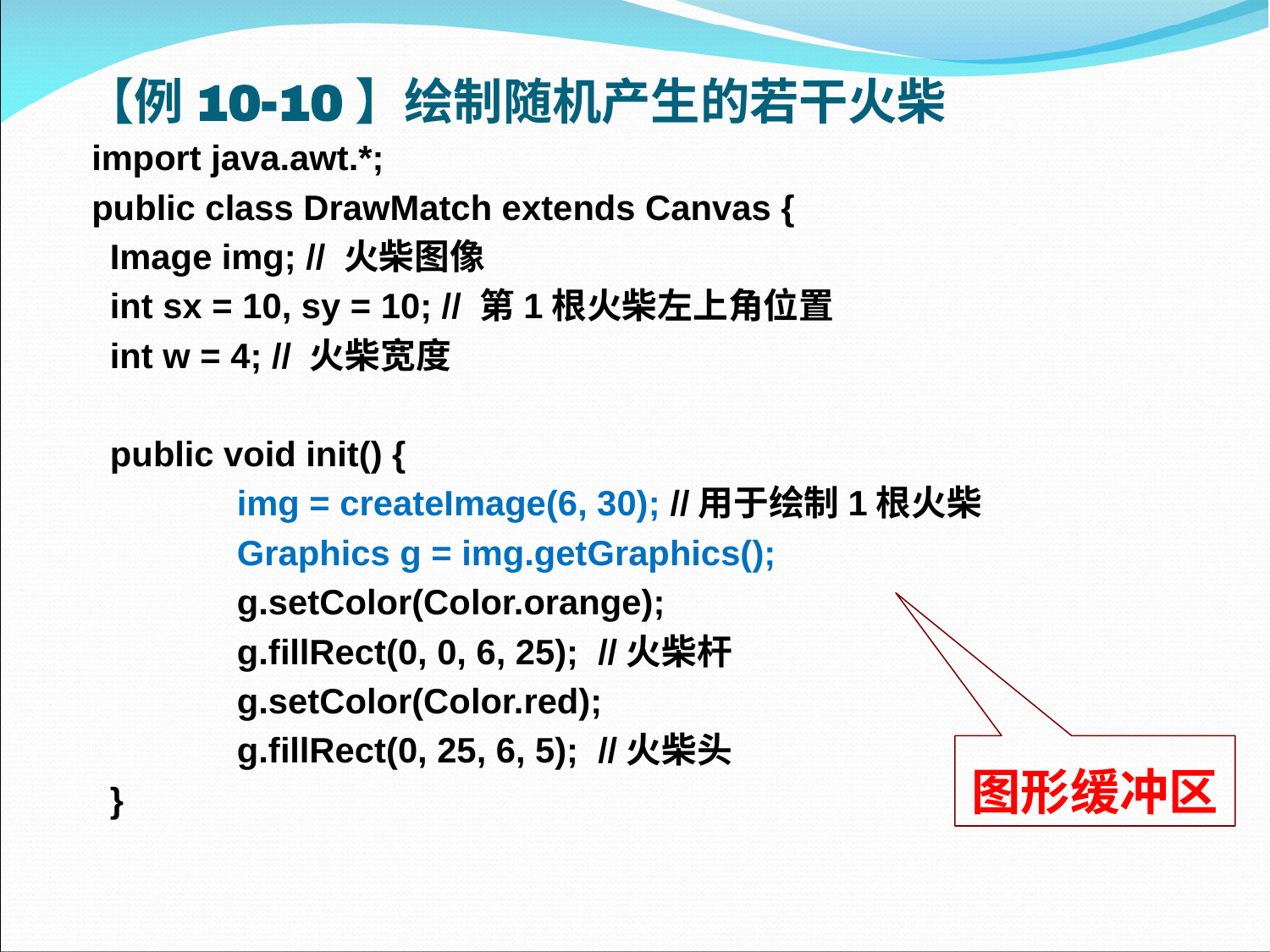

# 【例10-10】绘制随机产生的若干火柴
  import java.awt.*;
  public class DrawMatch extends Canvas {
  	Image img; // 火柴图像
  	int sx = 10, sy = 10; // 第1根火柴左上角位置
  	int w = 4; // 火柴宽度

  	public void init() {
  		img = createImage(6, 30); //用于绘制1根火柴
  		Graphics g = img.getGraphics();
  		g.setColor(Color.orange);
  		g.fillRect(0, 0, 6, 25);  //火柴杆
  		g.setColor(Color.red);
  		g.fillRect(0, 25, 6, 5);  //火柴头
  	}

图形缓冲区